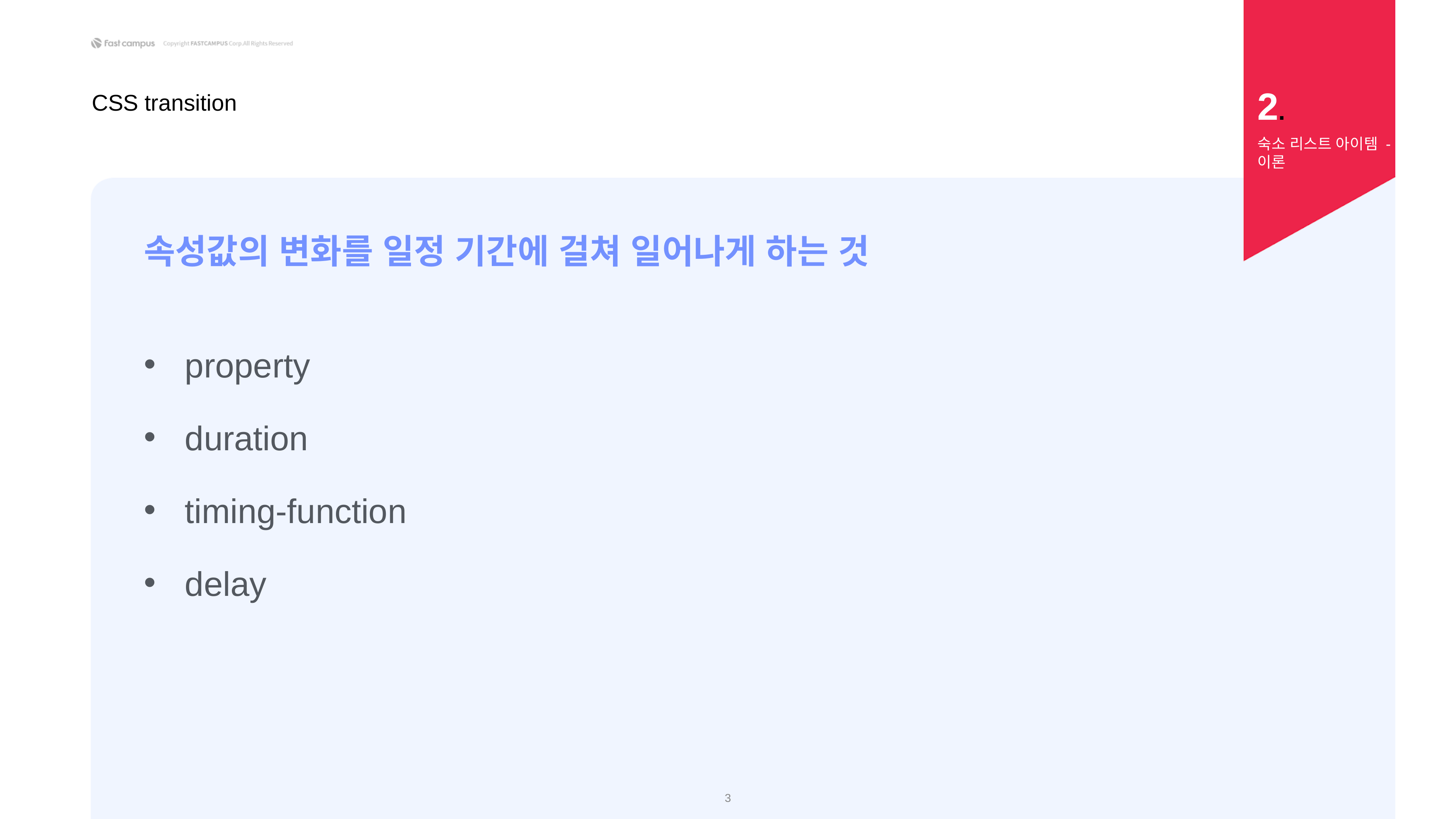

2.
CSS transition
숙소 리스트 아이템 - 이론
속성값의 변화를 일정 기간에 걸쳐 일어나게 하는 것

property
duration
timing-function
delay
3